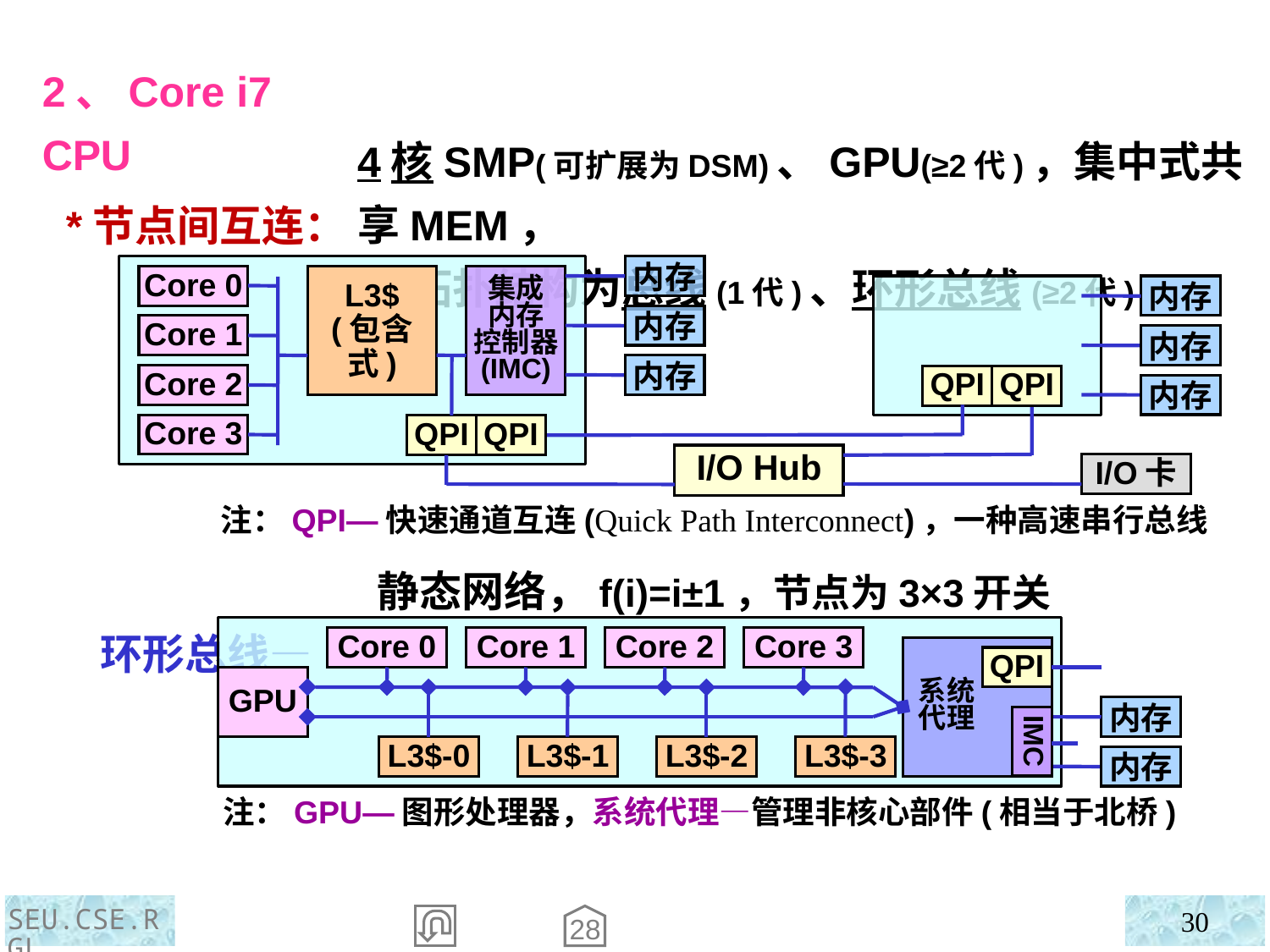

2、Core i7 CPU
  *节点间互连：

     环形总线—
4核SMP(可扩展为DSM)、GPU(≥2代)，集中式共享MEM，
IN拓扑结构为总线(1代)、环形总线(≥2代)

内存
Core 0
L3$
(包含式)
集成
内存
控制器
(IMC)

内存
内存
Core 1
内存
内存
Core 2
QPI
QPI
内存
Core 3
QPI
QPI
I/O Hub
I/O卡
注：QPI—快速通道互连(Quick Path Interconnect)，一种高速串行总线
静态网络，f(i)=i±1，节点为3×3开关

Core 0
Core 1
Core 2
Core 3
 系统
 代理
QPI
GPU
内存
IMC
L3$-0
L3$-1
L3$-2
L3$-3
内存
注：GPU—图形处理器，系统代理—管理非核心部件(相当于北桥)
SEU.CSE.RGL
30

28